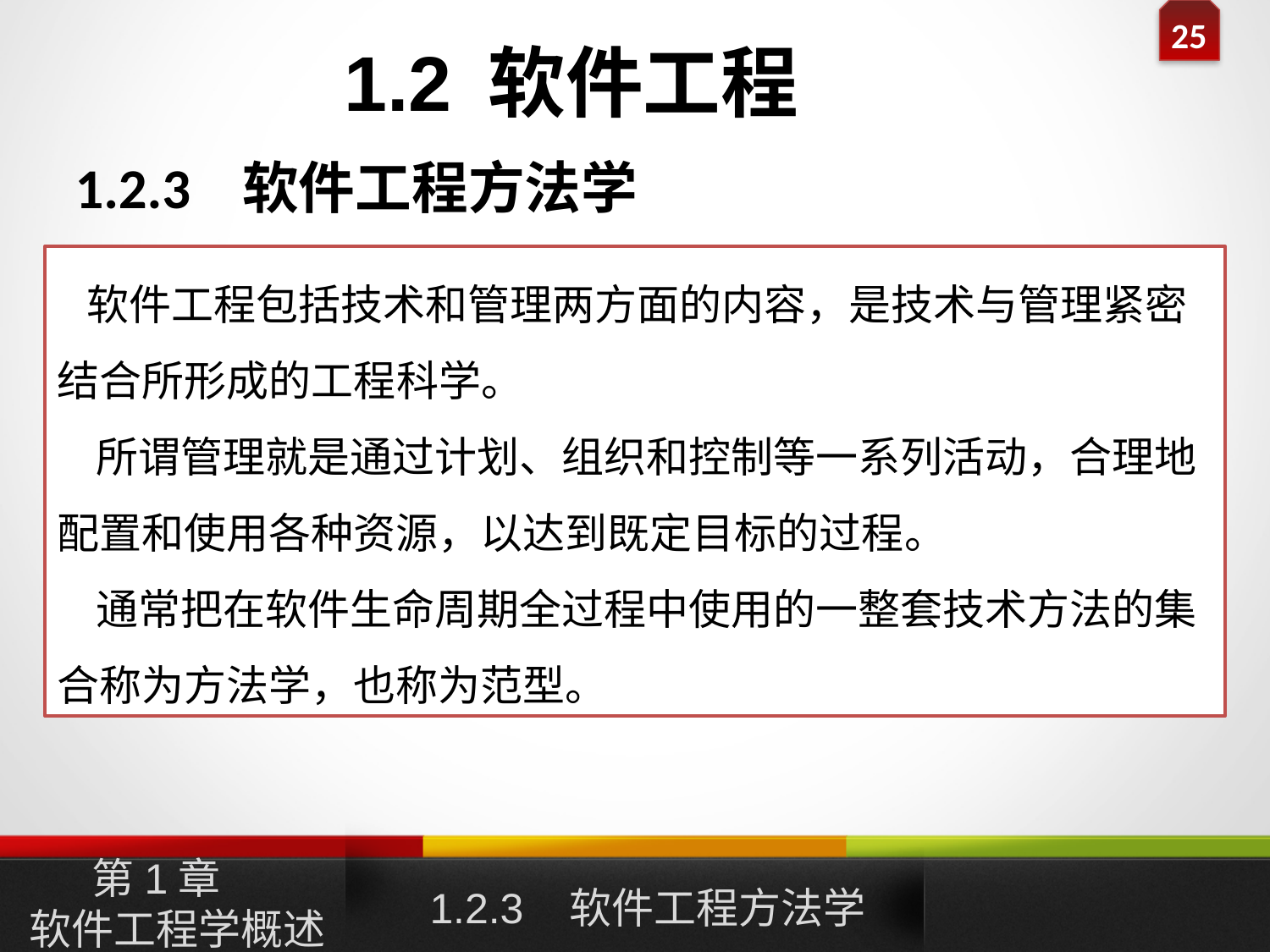

1.2 软件工程
1.2.3   软件工程方法学
  软件工程包括技术和管理两方面的内容，是技术与管理紧密结合所形成的工程科学。
   所谓管理就是通过计划、组织和控制等一系列活动，合理地配置和使用各种资源，以达到既定目标的过程。
   通常把在软件生命周期全过程中使用的一整套技术方法的集合称为方法学，也称为范型。
1.2.3   软件工程方法学